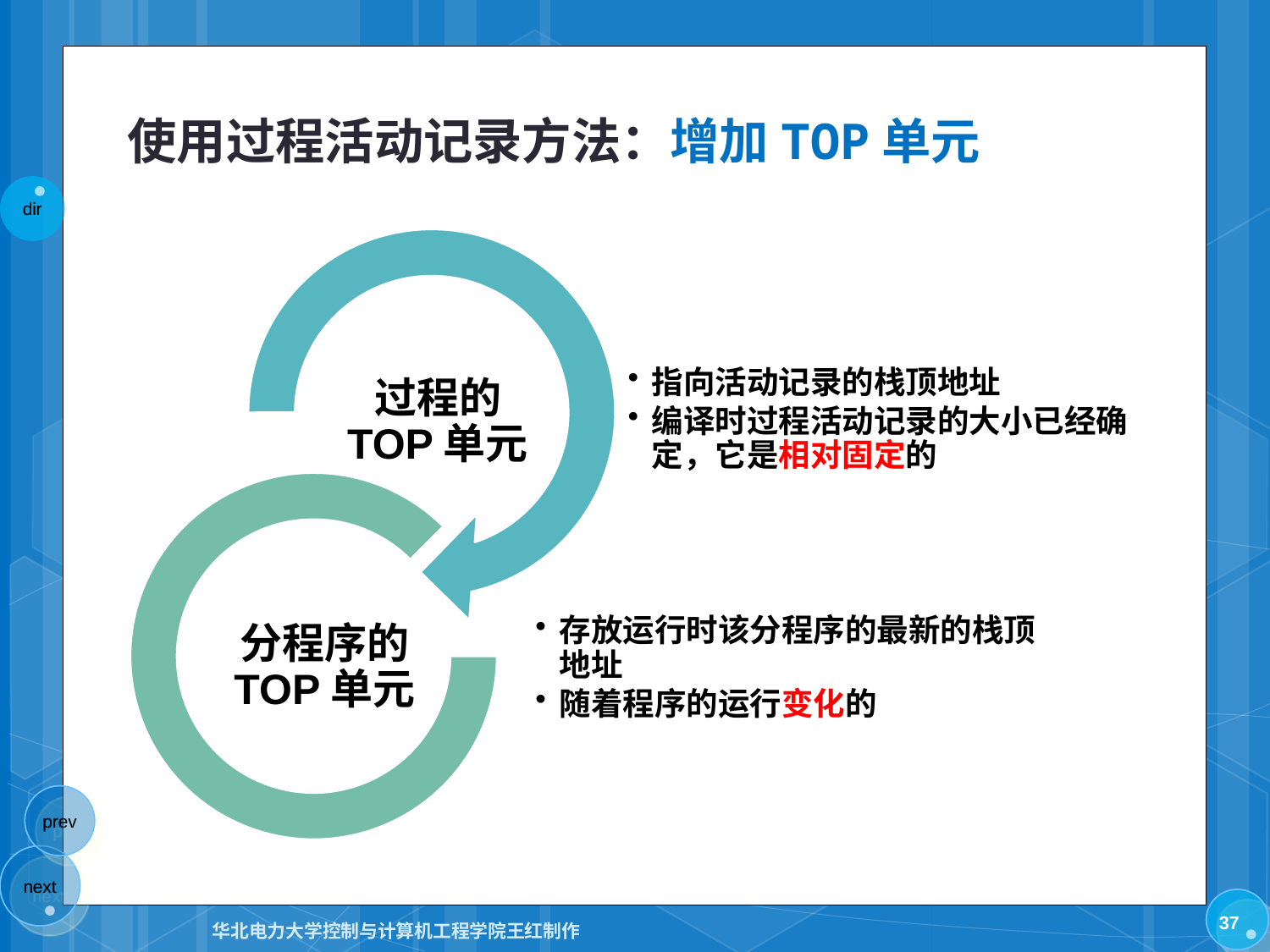

# 使用过程活动记录方法：增加TOP单元
指向活动记录的栈顶地址
编译时过程活动记录的大小已经确定，它是相对固定的
过程的
TOP单元
存放运行时该分程序的最新的栈顶地址
随着程序的运行变化的
分程序的
TOP单元
37
华北电力大学控制与计算机工程学院王红制作